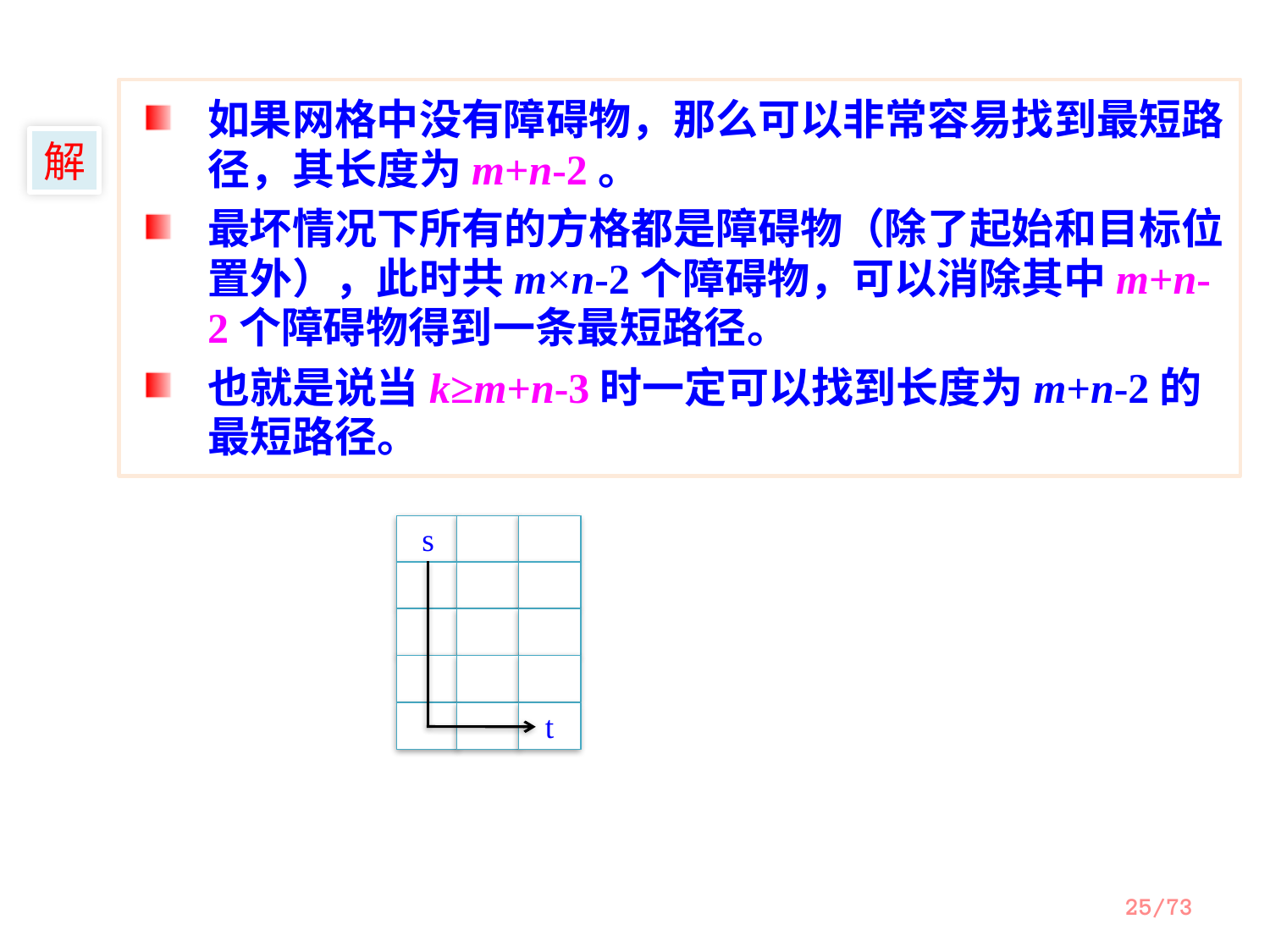

如果网格中没有障碍物，那么可以非常容易找到最短路径，其长度为m+n-2。
最坏情况下所有的方格都是障碍物（除了起始和目标位置外），此时共m×n-2个障碍物，可以消除其中m+n-2个障碍物得到一条最短路径。
也就是说当k≥m+n-3时一定可以找到长度为m+n-2的最短路径。
解
s

t
25/73